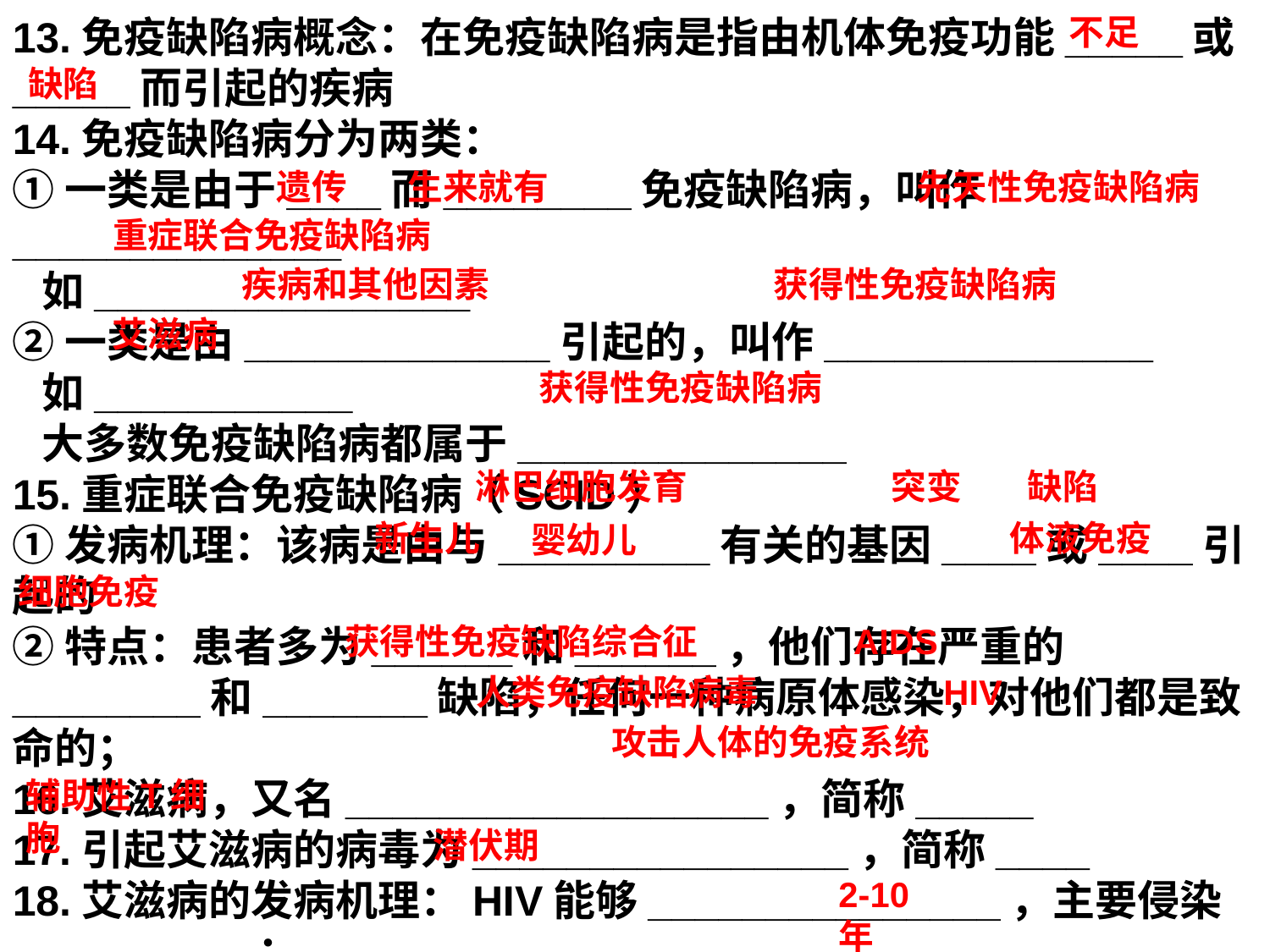

13.免疫缺陷病概念：在免疫缺陷病是指由机体免疫功能_____或_____而引起的疾病
14.免疫缺陷病分为两类：
①一类是由于____而________免疫缺陷病，叫作______________
  如________________
②一类是由_____________引起的，叫作______________
  如___________
  大多数免疫缺陷病都属于______________
15.重症联合免疫缺陷病（SCID）
①发病机理：该病是由与_________有关的基因____或____引起的
②特点：患者多为______和______，他们存在严重的________和_______缺陷，任何一种病原体感染，对他们都是致命的；
16.艾滋病，又名__________________，简称_____
17.引起艾滋病的病毒为________________，简称____
18.艾滋病的发病机理：HIV能够_______________，主要侵染__________；
19.艾滋病特点：具有_______；
               HIV侵入人体后通常可潜伏______甚至更长时间；
不足
缺陷
先天性免疫缺陷病
遗传
生来就有
重症联合免疫缺陷病
疾病和其他因素
获得性免疫缺陷病
艾滋病
获得性免疫缺陷病
淋巴细胞发育
突变
缺陷
新生儿
体液免疫
婴幼儿
细胞免疫
获得性免疫缺陷综合征
AIDS
人类免疫缺陷病毒
HIV
攻击人体的免疫系统
辅助性T细胞
潜伏期
2-10年